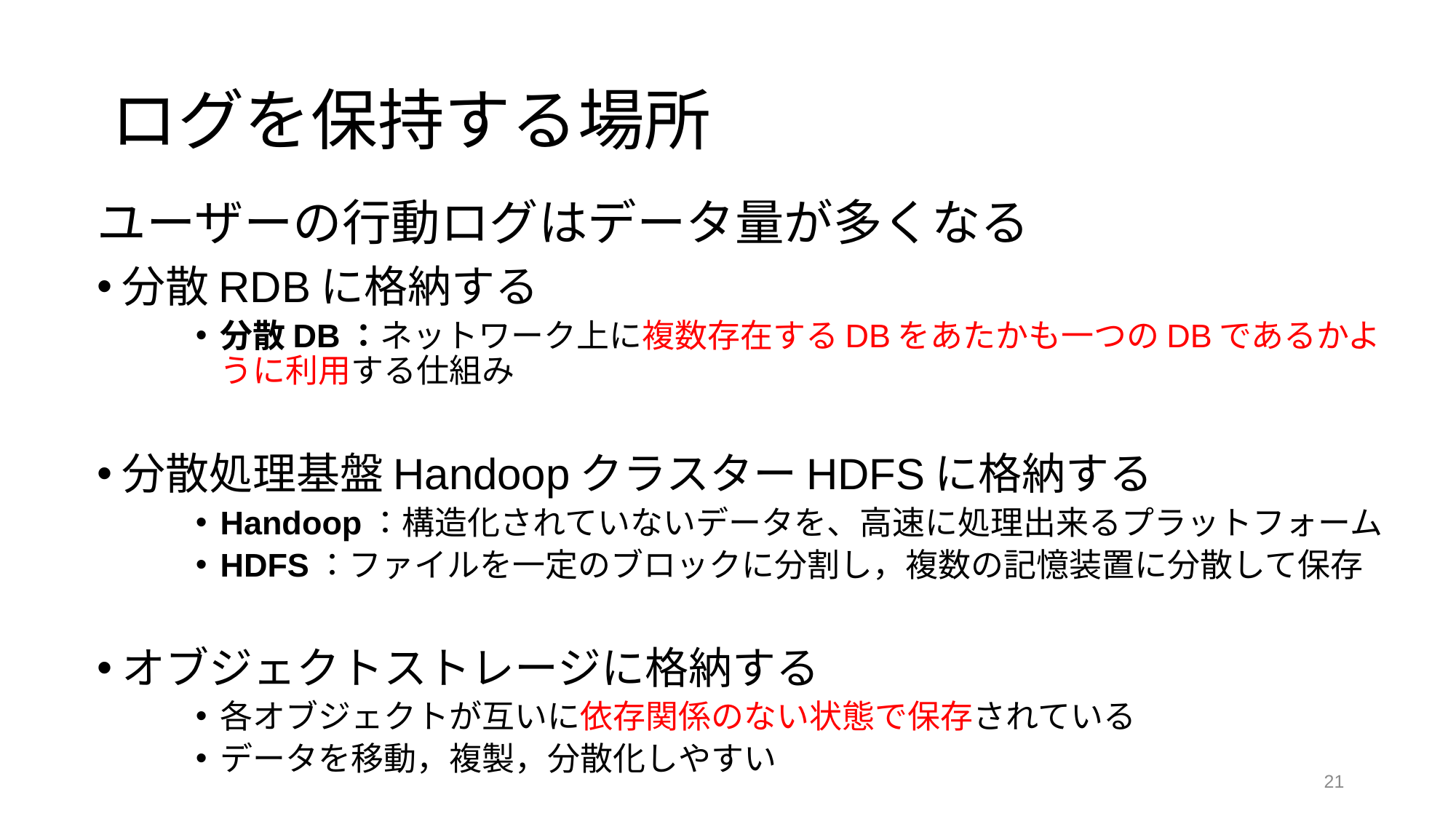

# ログを保持する場所
ユーザーの行動ログはデータ量が多くなる
分散RDBに格納する
分散DB：ネットワーク上に複数存在するDBをあたかも一つのDBであるかように利用する仕組み

分散処理基盤HandoopクラスターHDFSに格納する
Handoop：構造化されていないデータを、高速に処理出来るプラットフォーム
HDFS：ファイルを一定のブロックに分割し，複数の記憶装置に分散して保存

オブジェクトストレージに格納する
各オブジェクトが互いに依存関係のない状態で保存されている
データを移動，複製，分散化しやすい

21